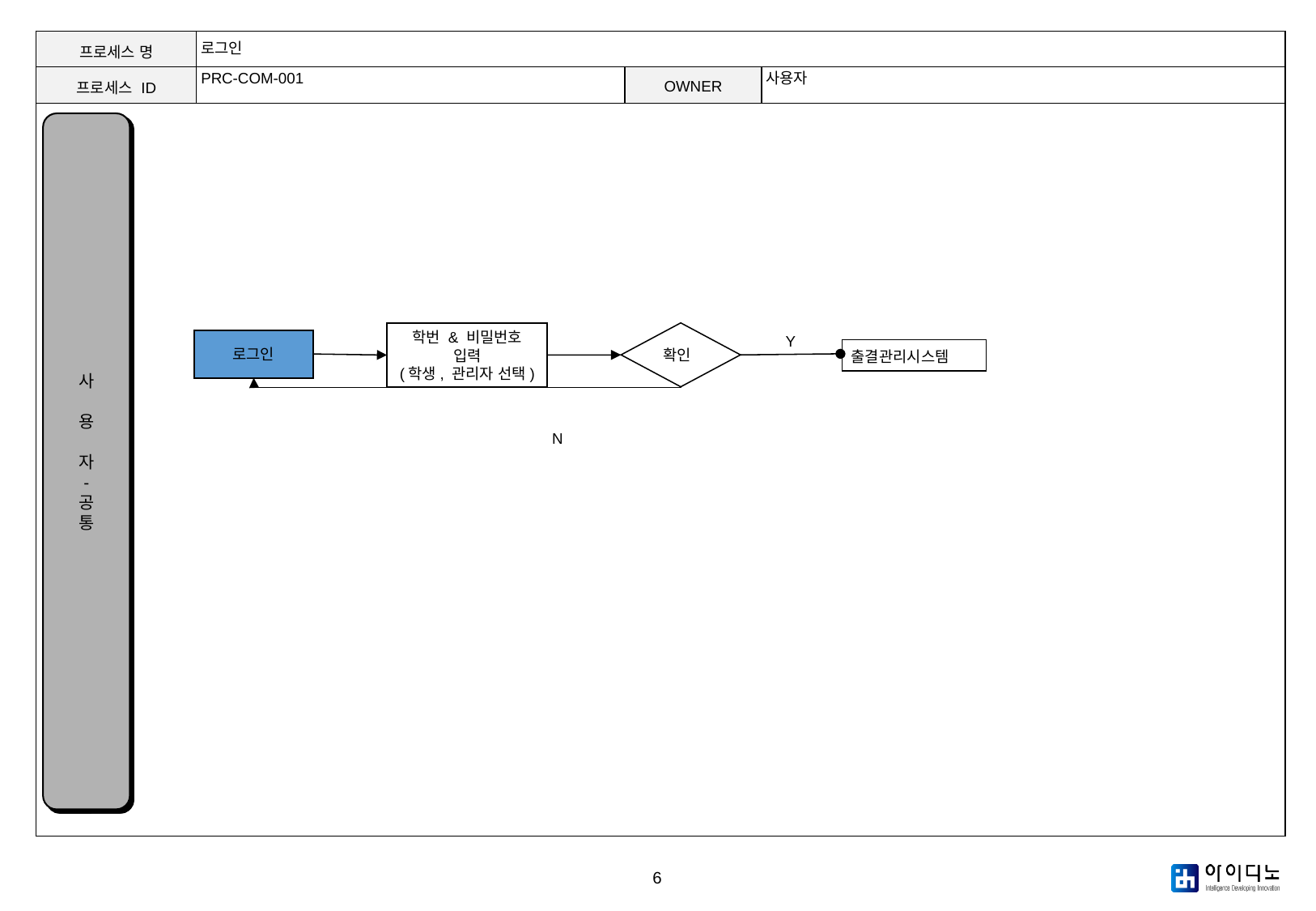

# 로그인
PRC-COM-001
사용자
사

용

자
-
공
통

학번 & 비밀번호 입력
(학생, 관리자 선택)
확인
Y
로그인
| 출결관리시스템 |
| --- |
N